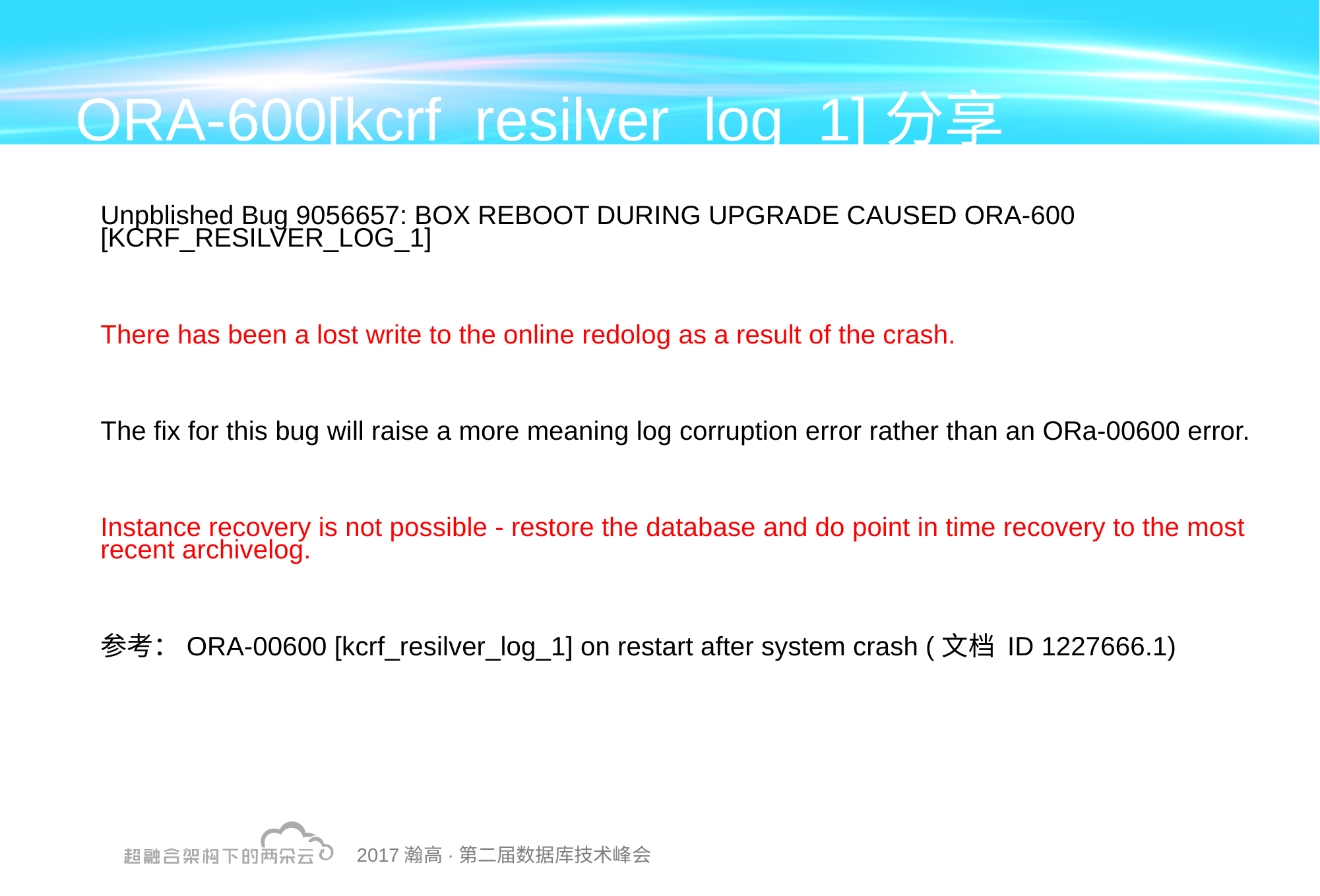

# ORA-600[kcrf_resilver_log_1]分享
Unpblished Bug 9056657: BOX REBOOT DURING UPGRADE CAUSED ORA-600 [KCRF_RESILVER_LOG_1]

There has been a lost write to the online redolog as a result of the crash.

The fix for this bug will raise a more meaning log corruption error rather than an ORa-00600 error.

Instance recovery is not possible - restore the database and do point in time recovery to the most recent archivelog.

参考：ORA-00600 [kcrf_resilver_log_1] on restart after system crash (文档 ID 1227666.1)